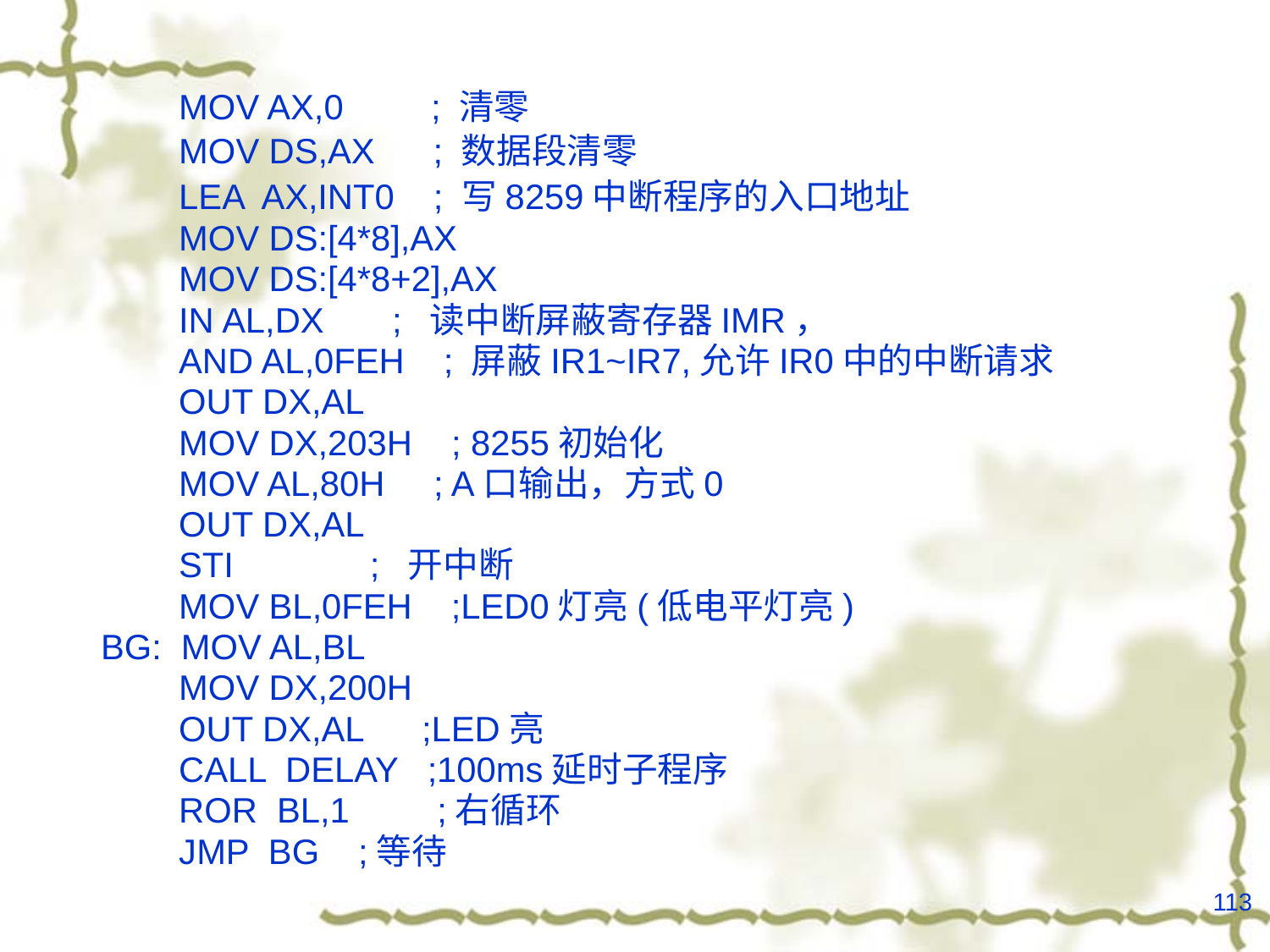

MOV AX,0         ; 清零
          MOV DS,AX      ; 数据段清零
          LEA  AX,INT0    ; 写8259中断程序的入口地址
          MOV DS:[4*8],AX
          MOV DS:[4*8+2],AX
          IN AL,DX       ;  读中断屏蔽寄存器IMR，
          AND AL,0FEH    ; 屏蔽IR1~IR7,允许IR0中的中断请求
          OUT DX,AL
          MOV DX,203H    ; 8255初始化
          MOV AL,80H     ; A口输出，方式0
          OUT DX,AL
          STI              ;  开中断
          MOV BL,0FEH    ;LED0灯亮(低电平灯亮)
  BG:  MOV AL,BL
          MOV DX,200H
          OUT DX,AL      ;LED亮
          CALL  DELAY   ;100ms延时子程序
          ROR  BL,1         ;右循环
          JMP  BG    ;等待
113